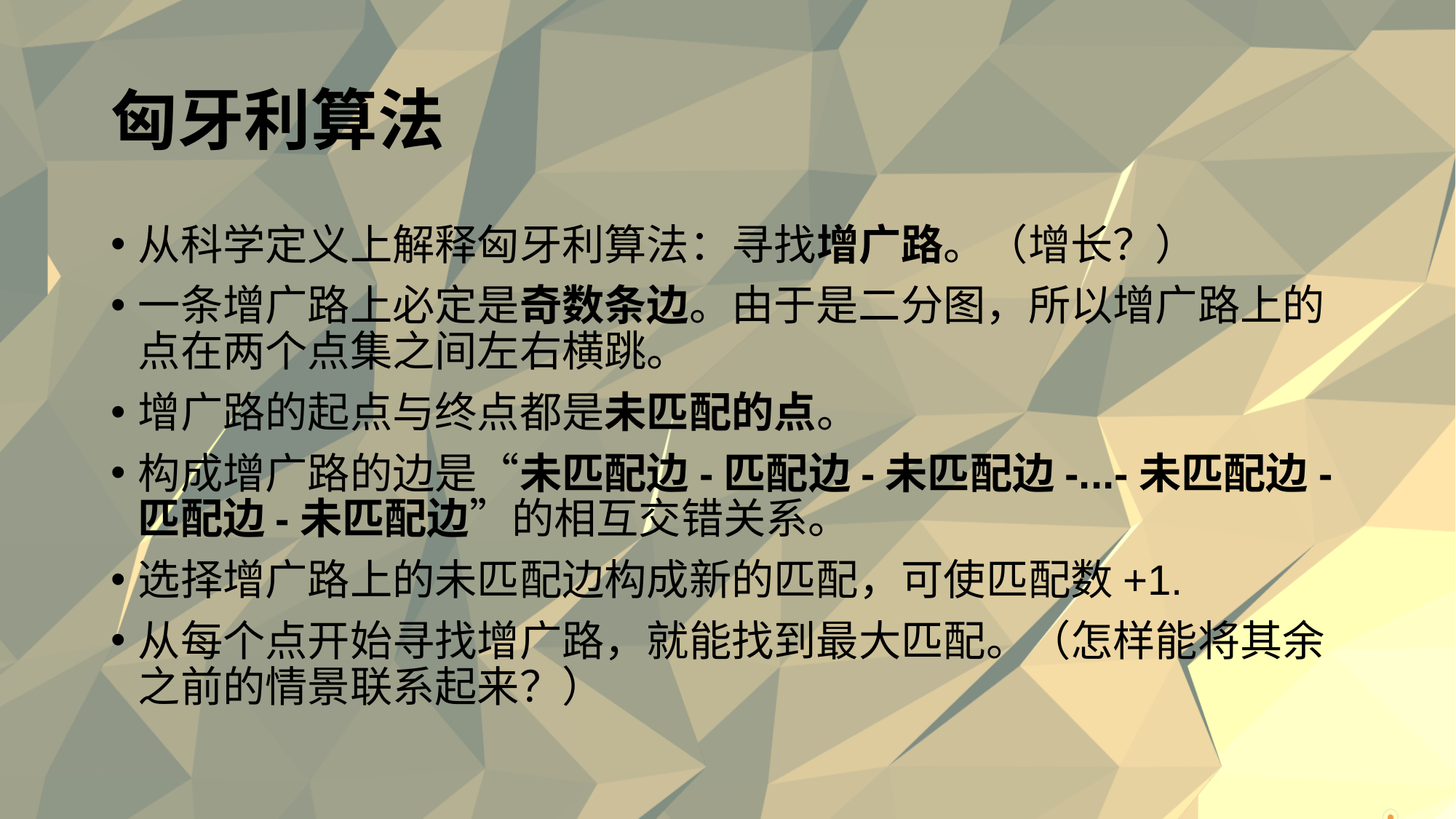

# 匈牙利算法
从科学定义上解释匈牙利算法：寻找增广路。（增长？）
一条增广路上必定是奇数条边。由于是二分图，所以增广路上的点在两个点集之间左右横跳。
增广路的起点与终点都是未匹配的点。
构成增广路的边是“未匹配边-匹配边-未匹配边-...-未匹配边-匹配边-未匹配边”的相互交错关系。
选择增广路上的未匹配边构成新的匹配，可使匹配数+1.
从每个点开始寻找增广路，就能找到最大匹配。（怎样能将其余之前的情景联系起来？）